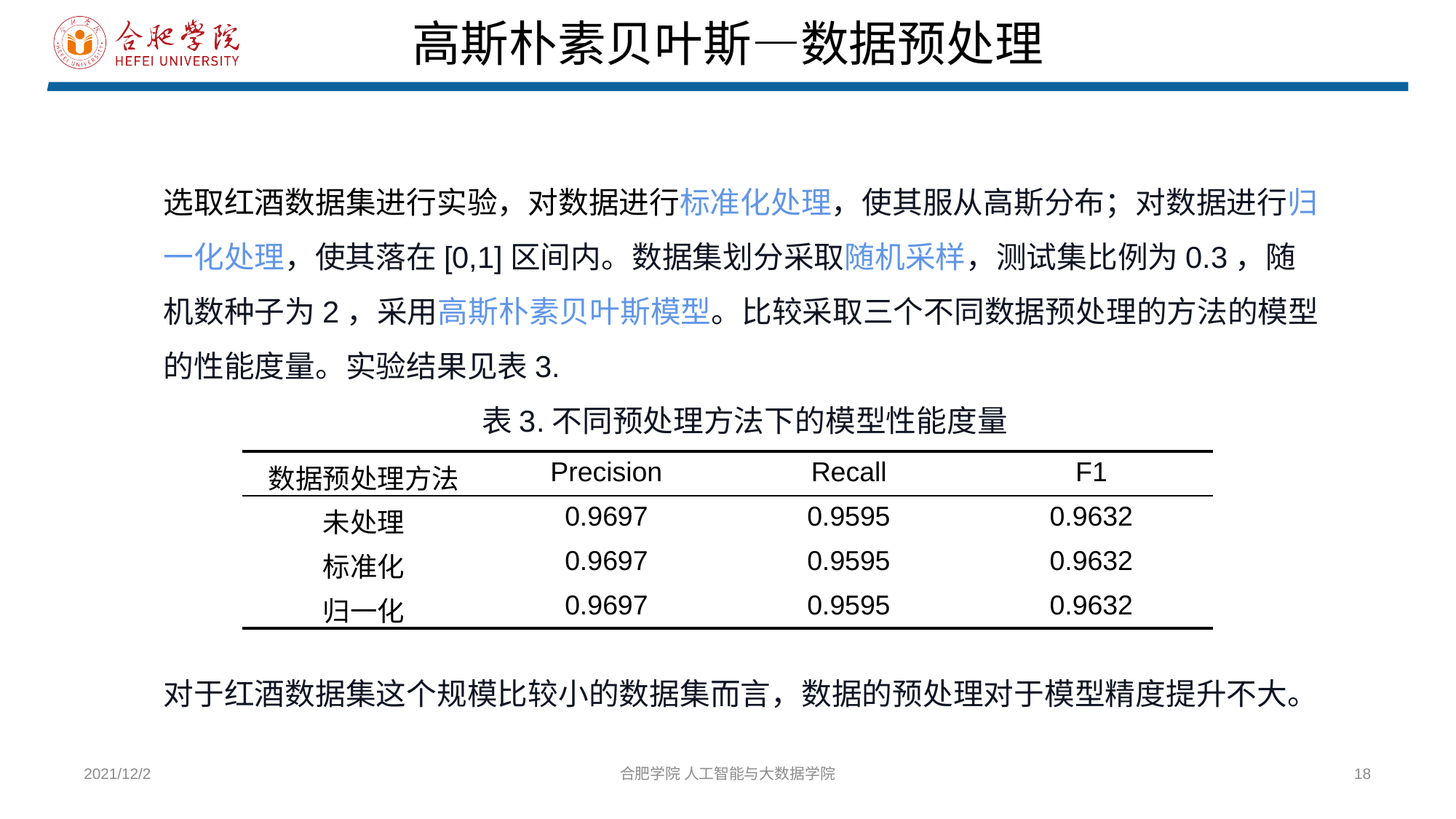

高斯朴素贝叶斯—数据预处理
选取红酒数据集进行实验，对数据进行标准化处理，使其服从高斯分布；对数据进行归一化处理，使其落在[0,1]区间内。数据集划分采取随机采样，测试集比例为0.3，随机数种子为2，采用高斯朴素贝叶斯模型。比较采取三个不同数据预处理的方法的模型的性能度量。实验结果见表3.
表3.不同预处理方法下的模型性能度量

对于红酒数据集这个规模比较小的数据集而言，数据的预处理对于模型精度提升不大。
| 数据预处理方法 | Precision | Recall | F1 |
| --- | --- | --- | --- |
| 未处理 | 0.9697 | 0.9595 | 0.9632 |
| 标准化 | 0.9697 | 0.9595 | 0.9632 |
| 归一化 | 0.9697 | 0.9595 | 0.9632 |
2021/12/2
合肥学院 人工智能与大数据学院
18